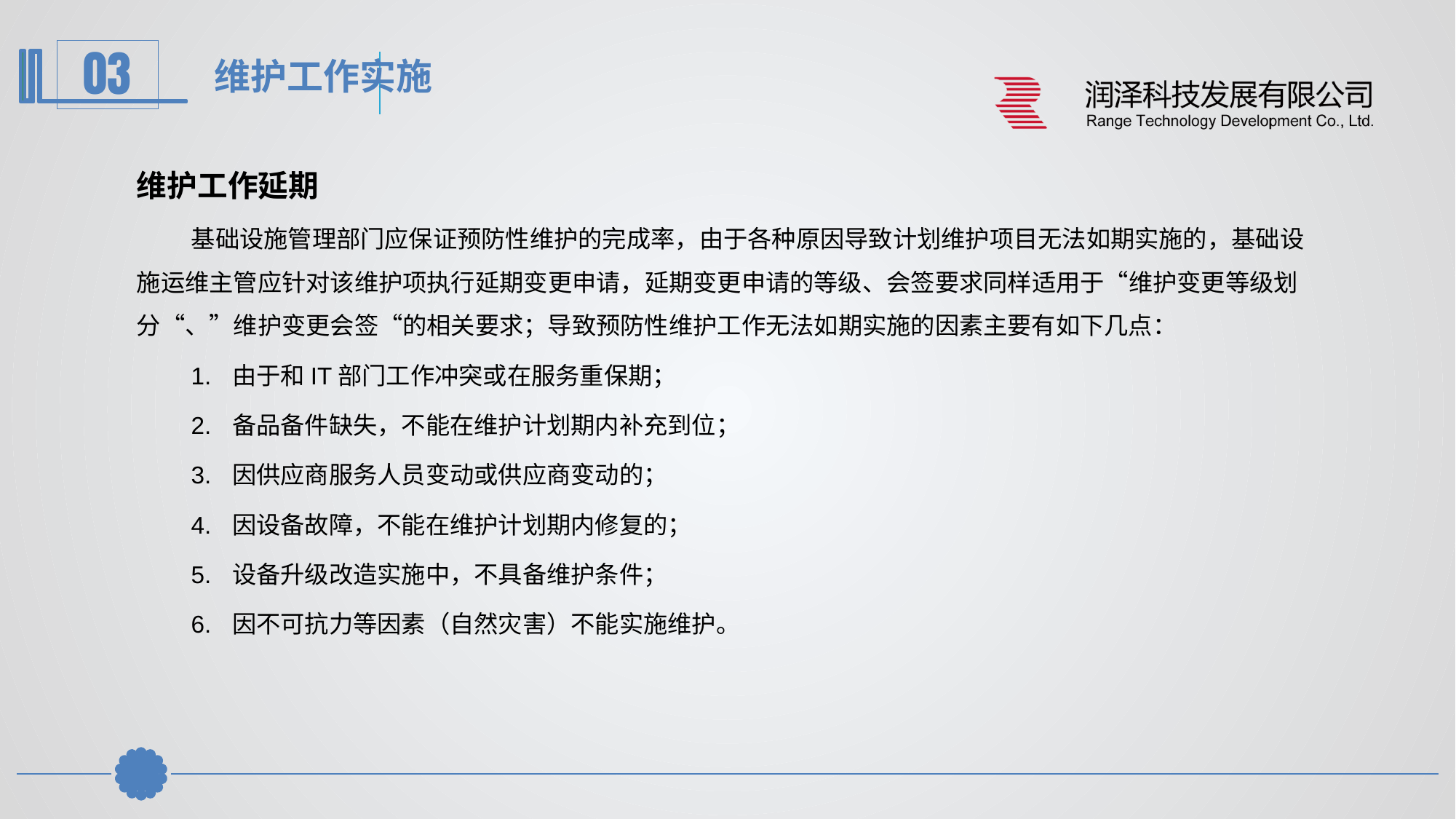

维护工作实施
维护工作延期
基础设施管理部门应保证预防性维护的完成率，由于各种原因导致计划维护项目无法如期实施的，基础设施运维主管应针对该维护项执行延期变更申请，延期变更申请的等级、会签要求同样适用于“维护变更等级划分“、”维护变更会签“的相关要求；导致预防性维护工作无法如期实施的因素主要有如下几点：
由于和IT部门工作冲突或在服务重保期；
备品备件缺失，不能在维护计划期内补充到位；
因供应商服务人员变动或供应商变动的；
因设备故障，不能在维护计划期内修复的；
设备升级改造实施中，不具备维护条件；
因不可抗力等因素（自然灾害）不能实施维护。
13